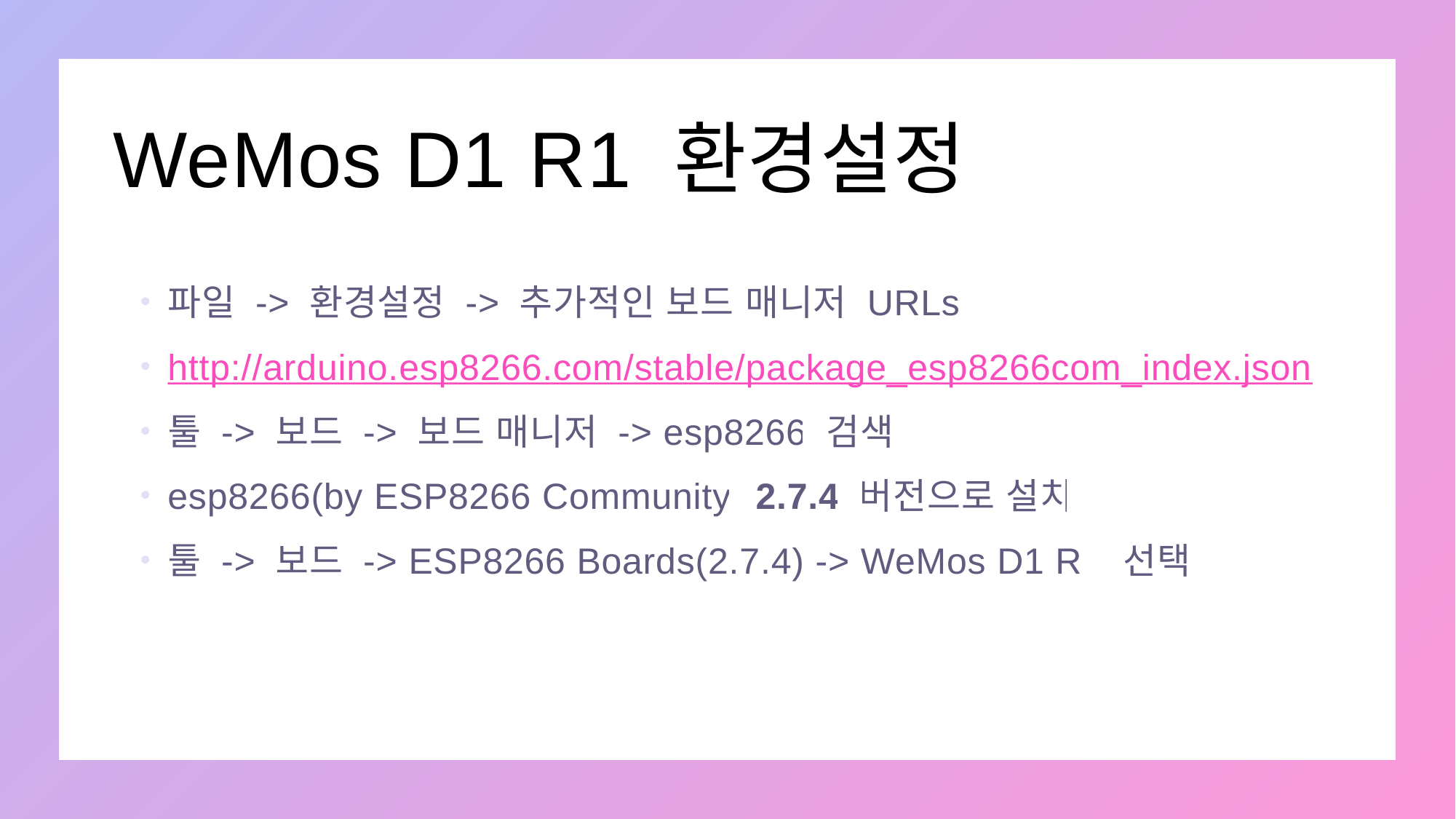

# WeMos D1 R1 환경설정
파일 -> 환경설정 -> 추가적인 보드 매니저 URLs
http://arduino.esp8266.com/stable/package_esp8266com_index.json
툴 -> 보드 -> 보드 매니저 -> esp8266 검색
esp8266(by ESP8266 Community) 2.7.4 버전으로 설치
툴 -> 보드 -> ESP8266 Boards(2.7.4) -> WeMos D1 R1 선택